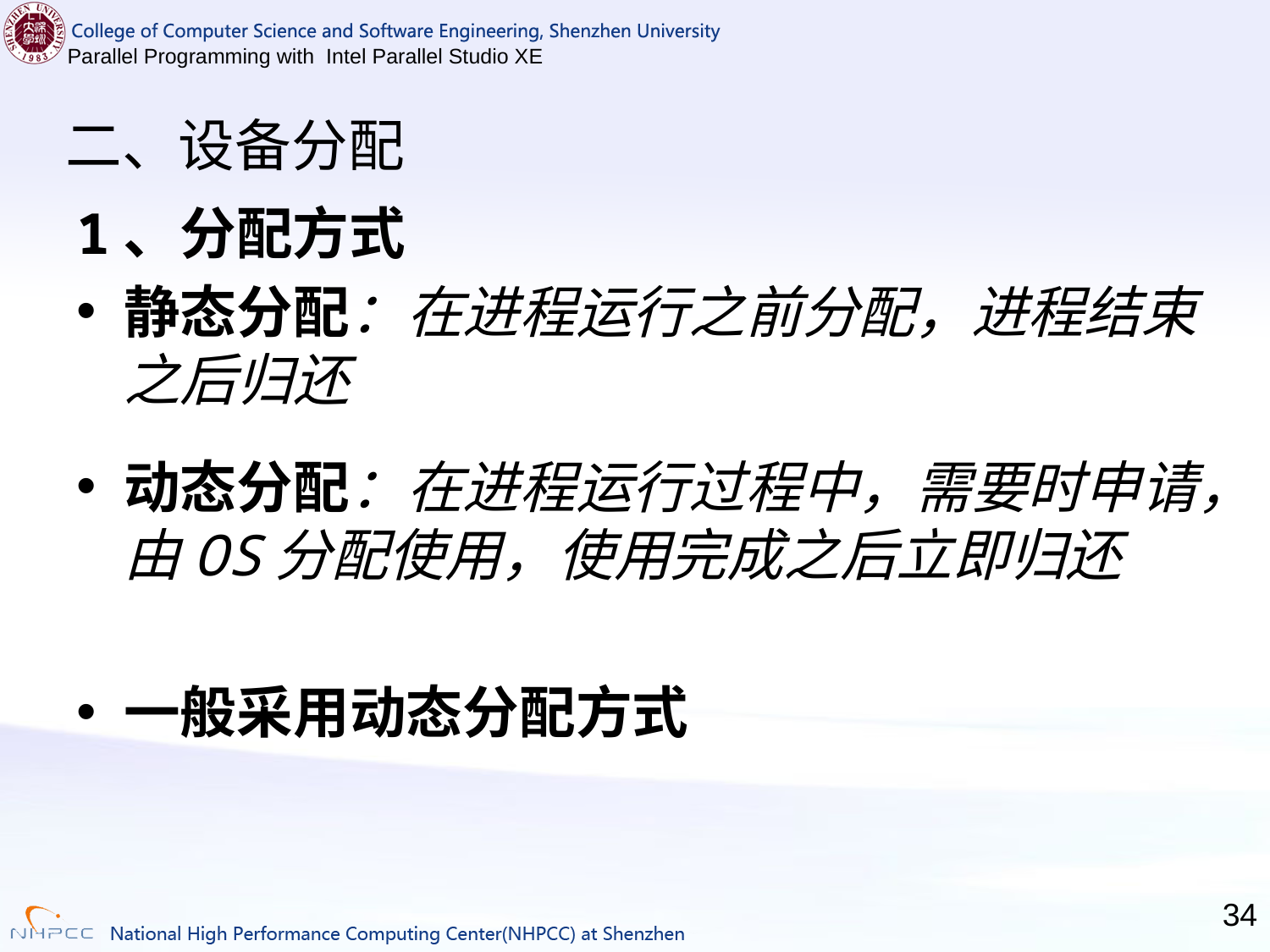

# 二、设备分配
1、分配方式
静态分配：在进程运行之前分配，进程结束之后归还
动态分配：在进程运行过程中，需要时申请，由OS分配使用，使用完成之后立即归还

一般采用动态分配方式
34